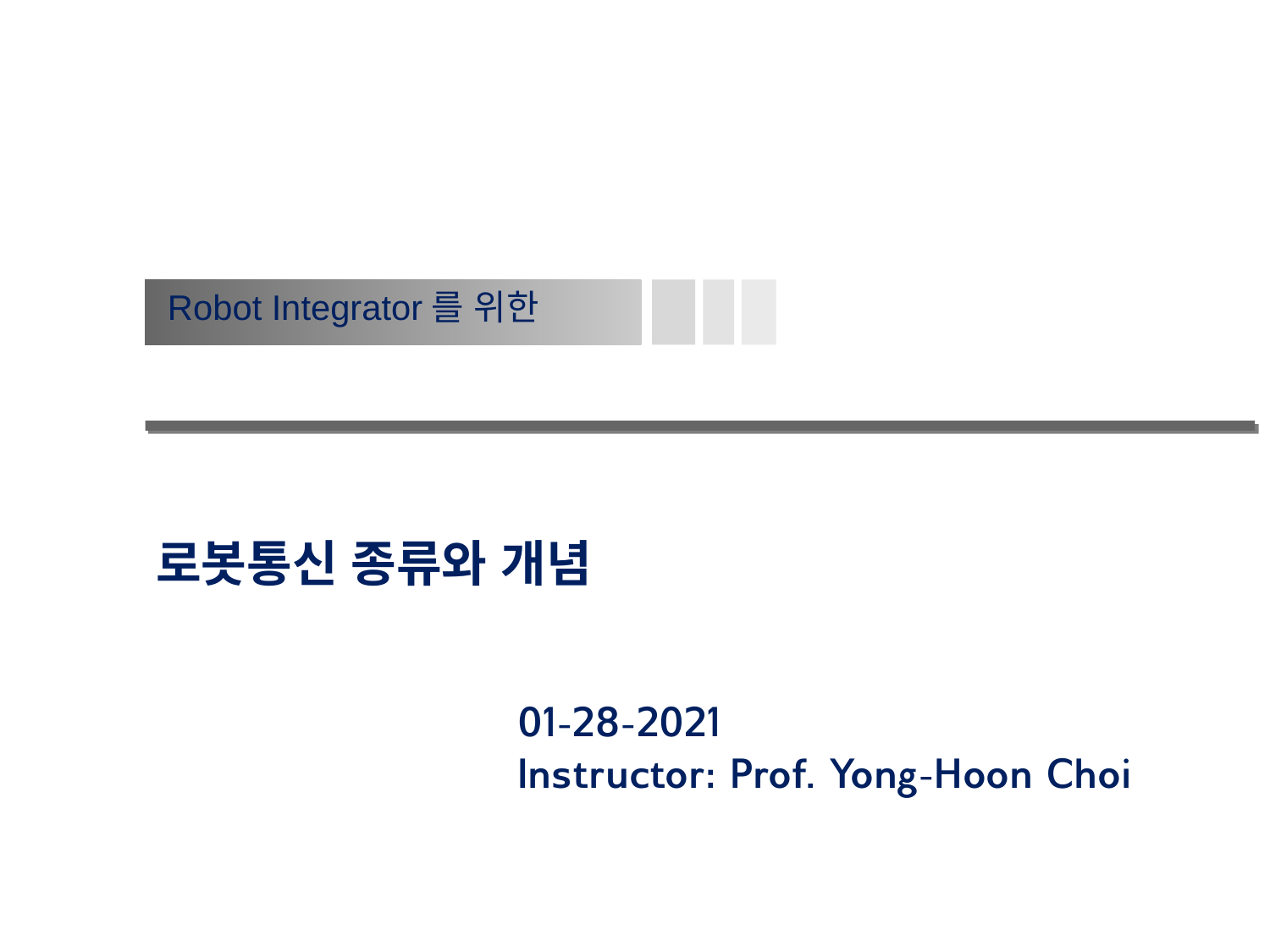

Robot Integrator를 위한
# 로봇통신 종류와 개념
01-28-2021
Instructor: Prof. Yong-Hoon Choi